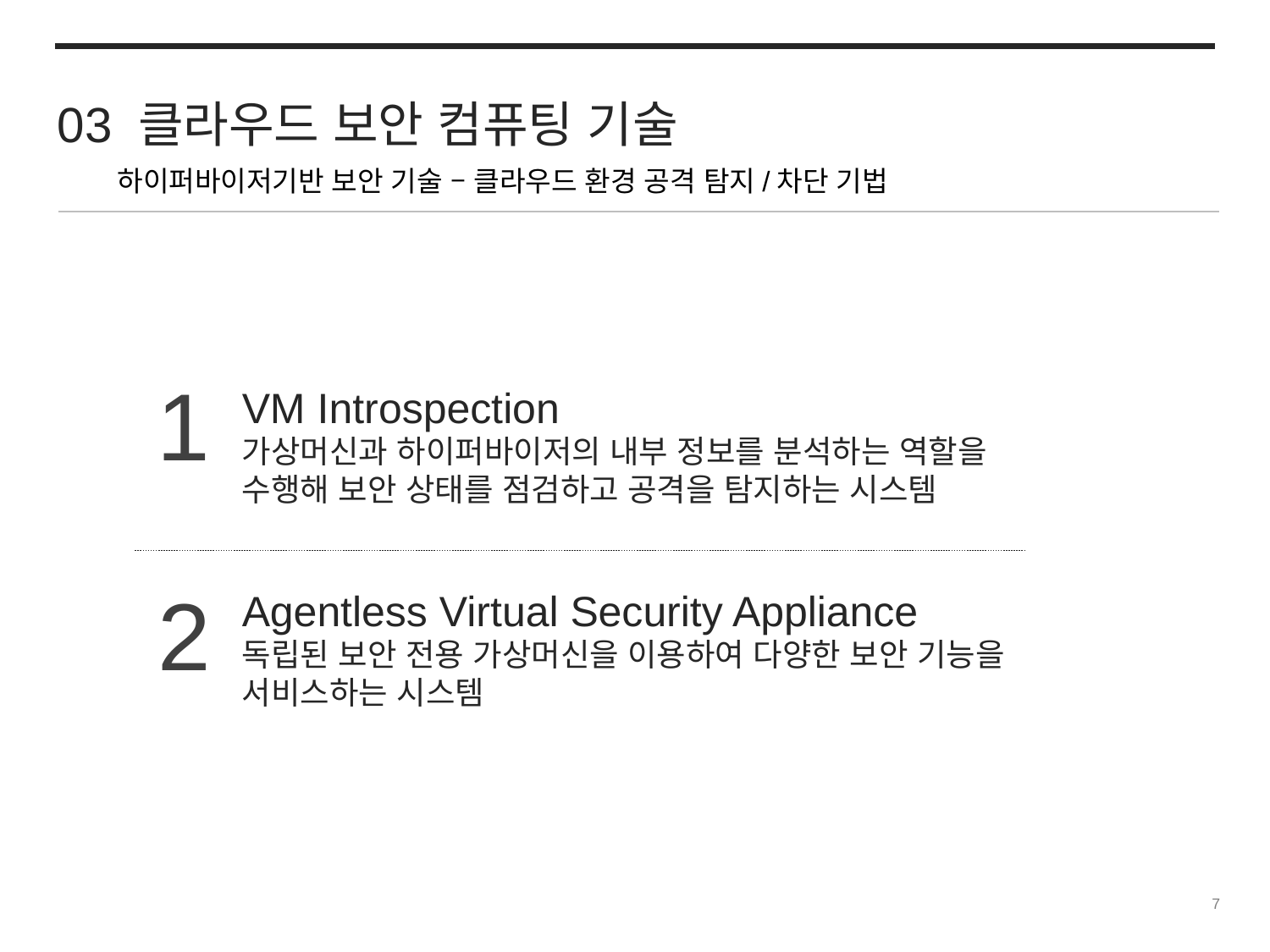

03 클라우드 보안 컴퓨팅 기술
하이퍼바이저기반 보안 기술 – 클라우드 환경 공격 탐지/차단 기법
1
VM Introspection
가상머신과 하이퍼바이저의 내부 정보를 분석하는 역할을 수행해 보안 상태를 점검하고 공격을 탐지하는 시스템
2
Agentless Virtual Security Appliance
독립된 보안 전용 가상머신을 이용하여 다양한 보안 기능을
서비스하는 시스템